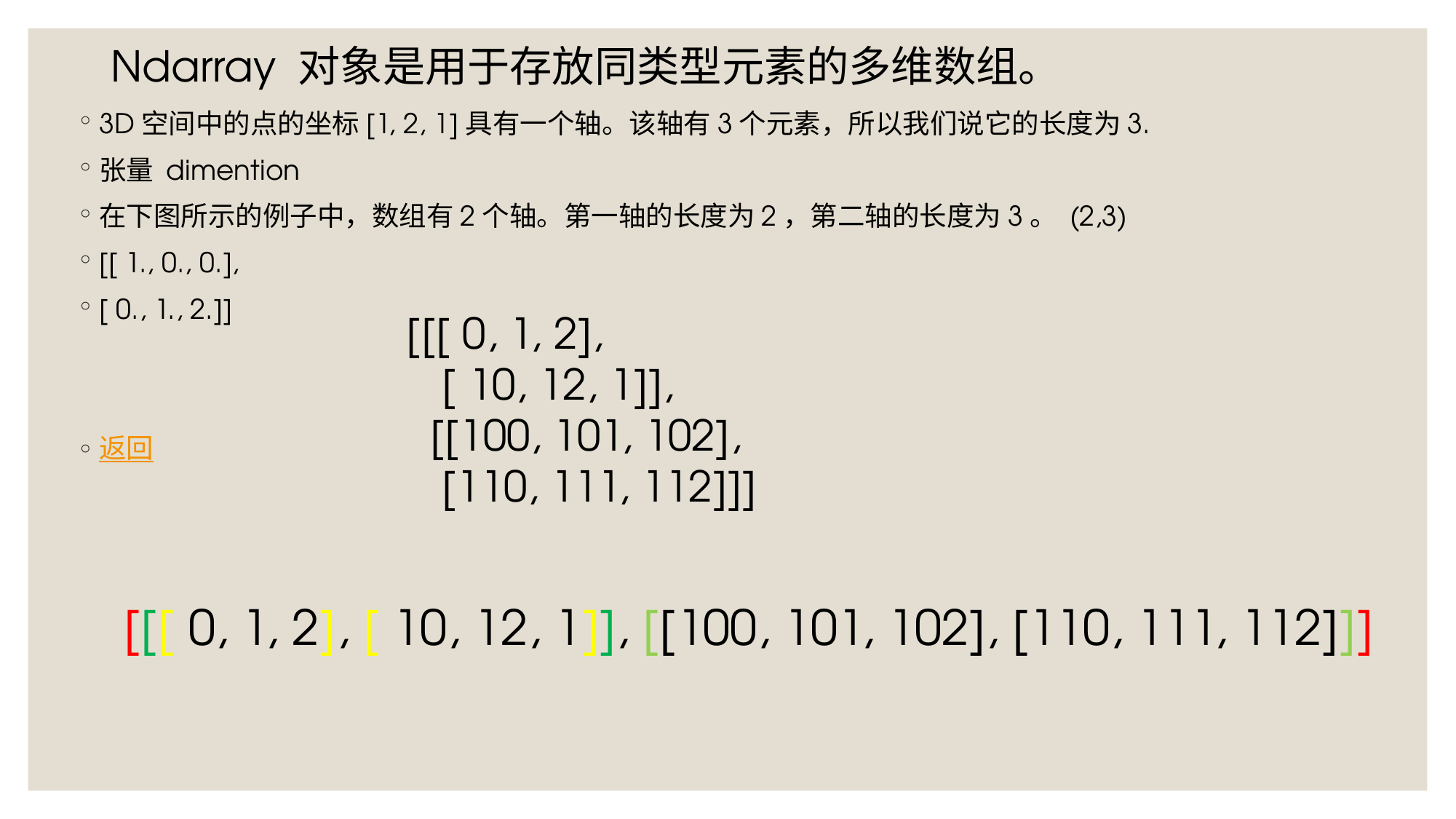

Ndarray 对象是用于存放同类型元素的多维数组。
3D空间中的点的坐标[1, 2, 1]具有一个轴。该轴有3个元素，所以我们说它的长度为3.
张量 dimention
在下图所示的例子中，数组有2个轴。第一轴的长度为2，第二轴的长度为3。 (2,3)
[[ 1., 0., 0.],
[ 0., 1., 2.]]

返回
             [[[ 0, 1, 2],
                [ 10, 12, 1]],
               [[100, 101, 102],
                [110, 111, 112]]]
参数说明：

 [[[ 0, 1, 2], [ 10, 12, 1]], [[100, 101, 102], [110, 111, 112]]]